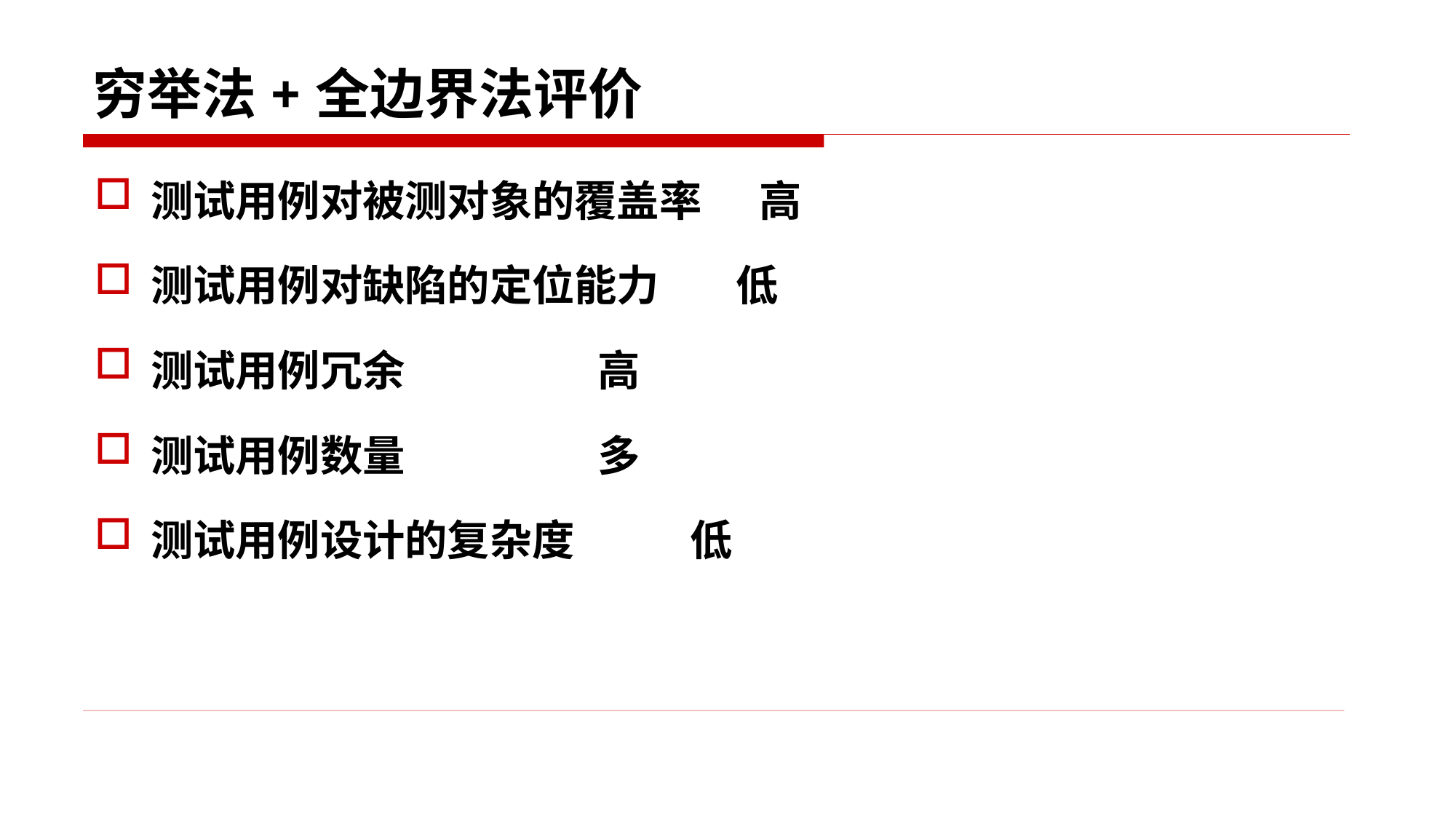

# 穷举法+全边界法评价
测试用例对被测对象的覆盖率      高
测试用例对缺陷的定位能力        低
测试用例冗余                    高
测试用例数量                    多
测试用例设计的复杂度            低